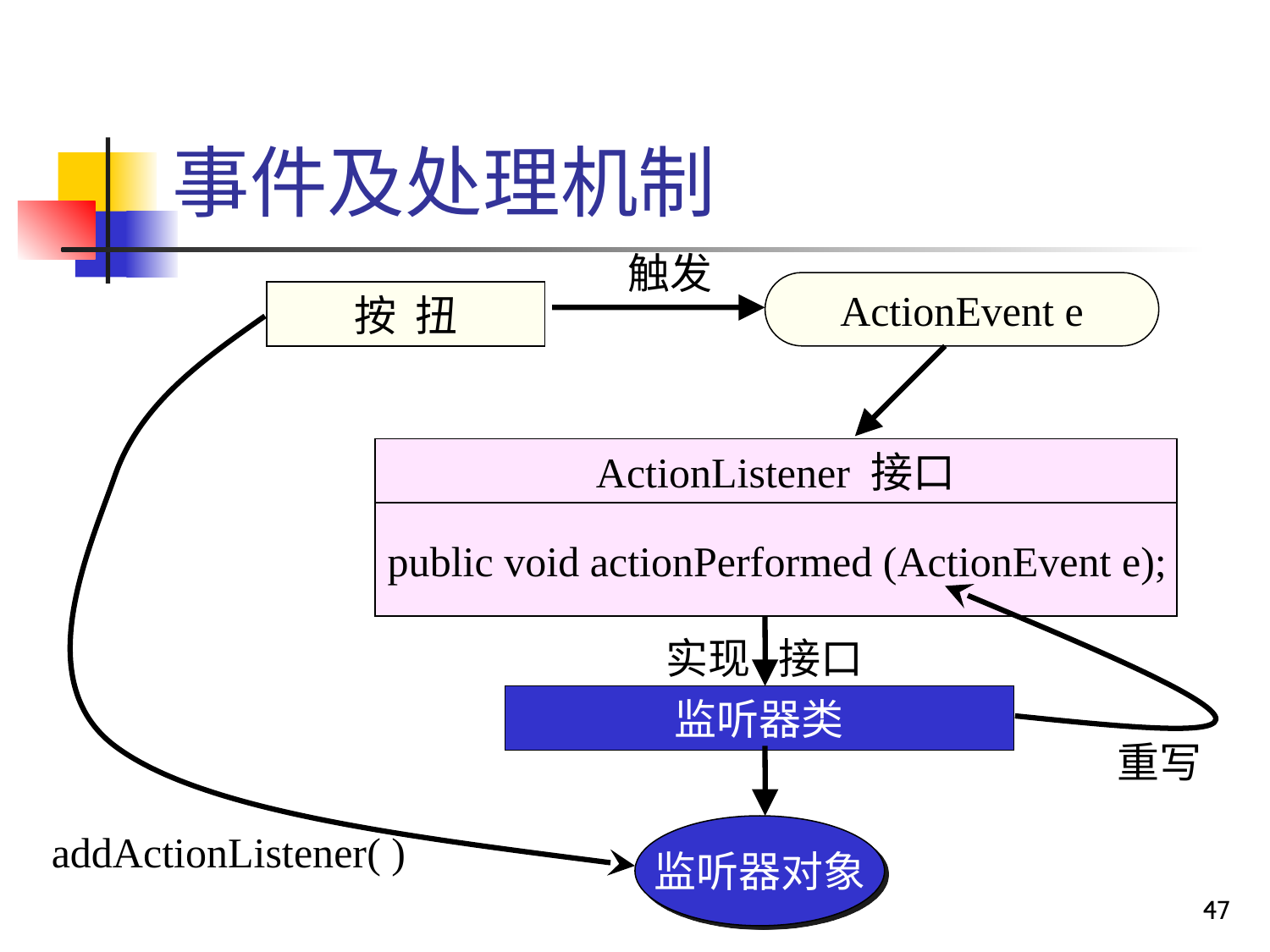

# 事件及处理机制
      触发
ActionEvent e
按  扭

ActionListener 接口
public void actionPerformed (ActionEvent e);

实现   接口
监听器类
      重写

 addActionListener( )
监听器对象
47